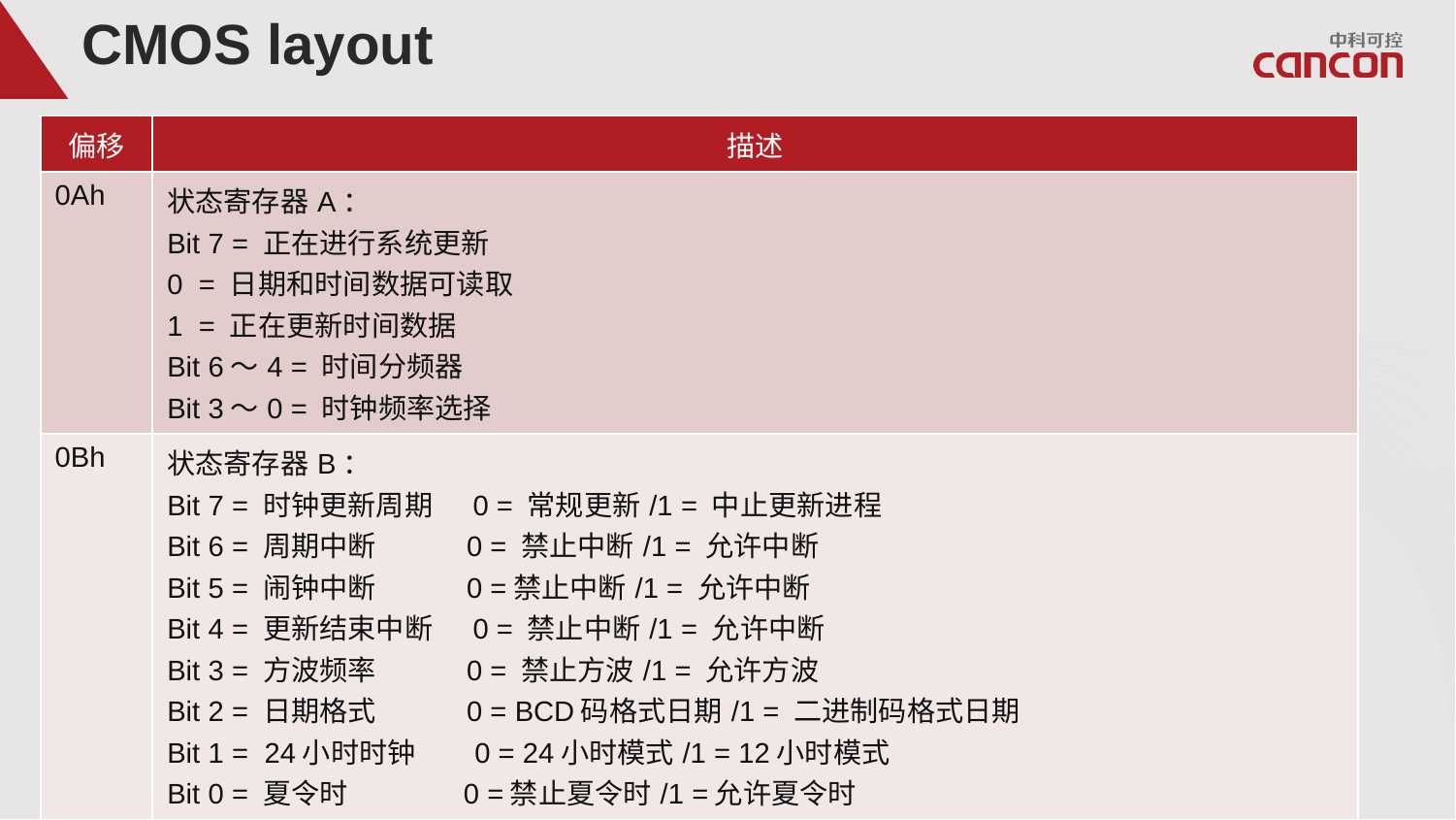

# CMOS layout
| 偏移 | 描述 |
| --- | --- |
| 0Ah | 状态寄存器A： Bit 7 = 正在进行系统更新 0 = 日期和时间数据可读取 1 = 正在更新时间数据 Bit 6～4 = 时间分频器 Bit 3～0 = 时钟频率选择 |
| 0Bh | 状态寄存器B： Bit 7 = 时钟更新周期 0 = 常规更新/1 = 中止更新进程 Bit 6 = 周期中断 0 = 禁止中断/1 = 允许中断 Bit 5 = 闹钟中断 0 =禁止中断/1 = 允许中断 Bit 4 = 更新结束中断 0 = 禁止中断/1 = 允许中断 Bit 3 = 方波频率 0 = 禁止方波/1 = 允许方波 Bit 2 = 日期格式 0 = BCD码格式日期/1 = 二进制码格式日期 Bit 1 = 24小时时钟 0 = 24小时模式/1 = 12小时模式 Bit 0 = 夏令时 0 =禁止夏令时/1 =允许夏令时 |